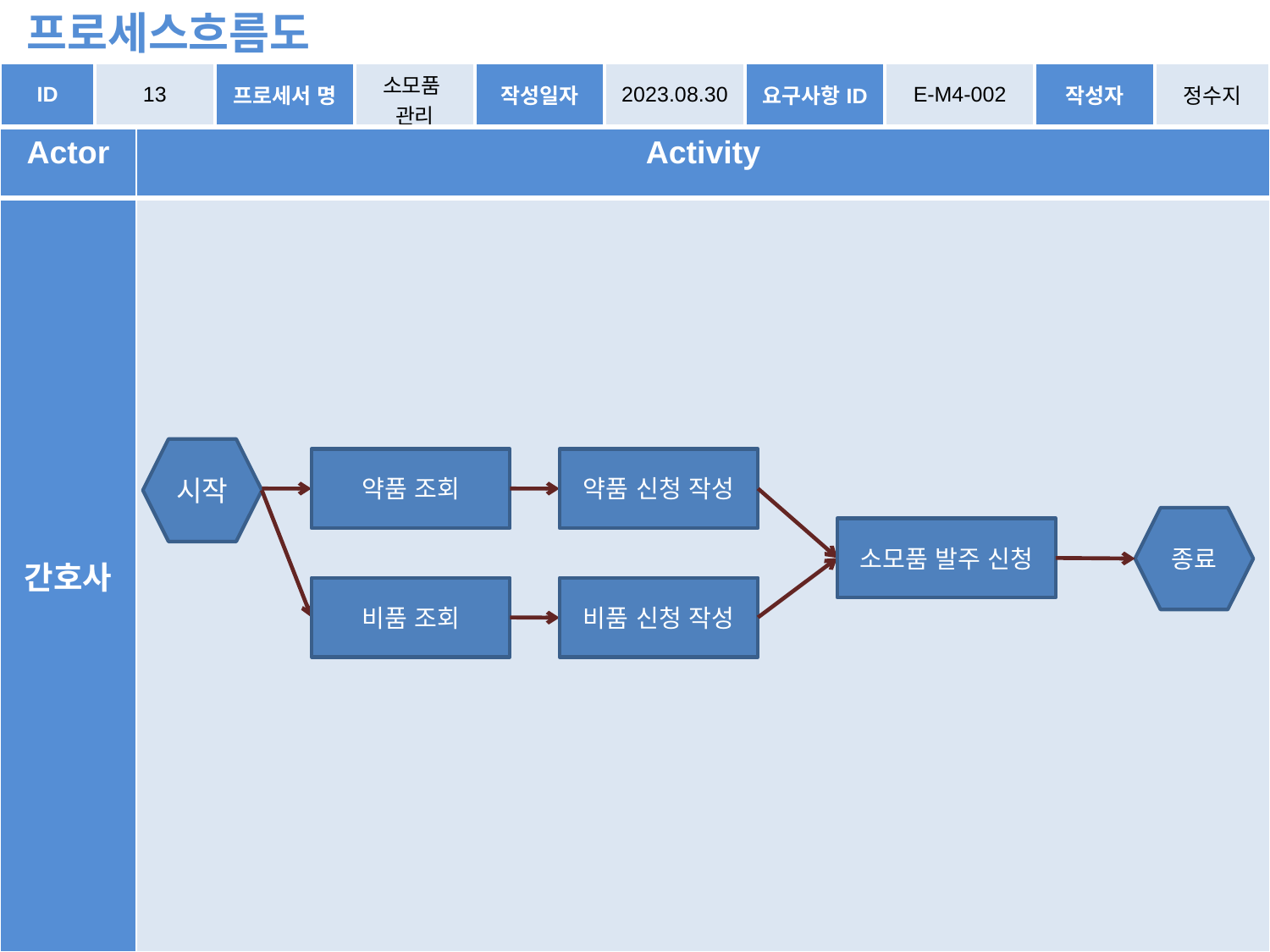

프로세스흐름도
| ID | 13 | 프로세서 명 | 소모품 관리 | 작성일자 | 2023.08.30 | 요구사항ID | E-M4-002 | 작성자 | 정수지 |
| --- | --- | --- | --- | --- | --- | --- | --- | --- | --- |
| Actor | Activity |
| --- | --- |
| 간호사 |  |
시작
약품 조회
약품 신청 작성
종료
소모품 발주 신청
비품 조회
비품 신청 작성